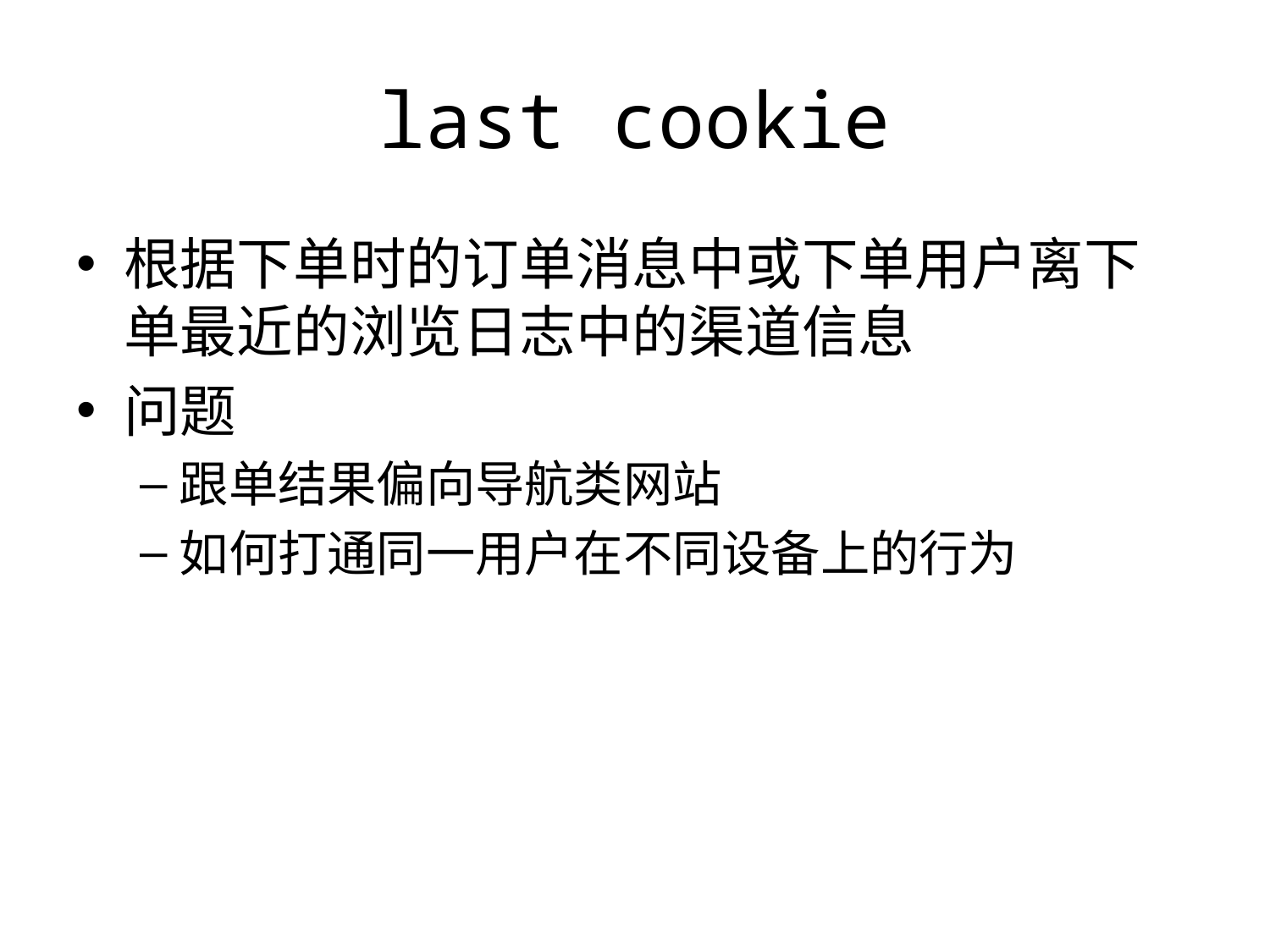

# last cookie
根据下单时的订单消息中或下单用户离下单最近的浏览日志中的渠道信息
问题
跟单结果偏向导航类网站
如何打通同一用户在不同设备上的行为